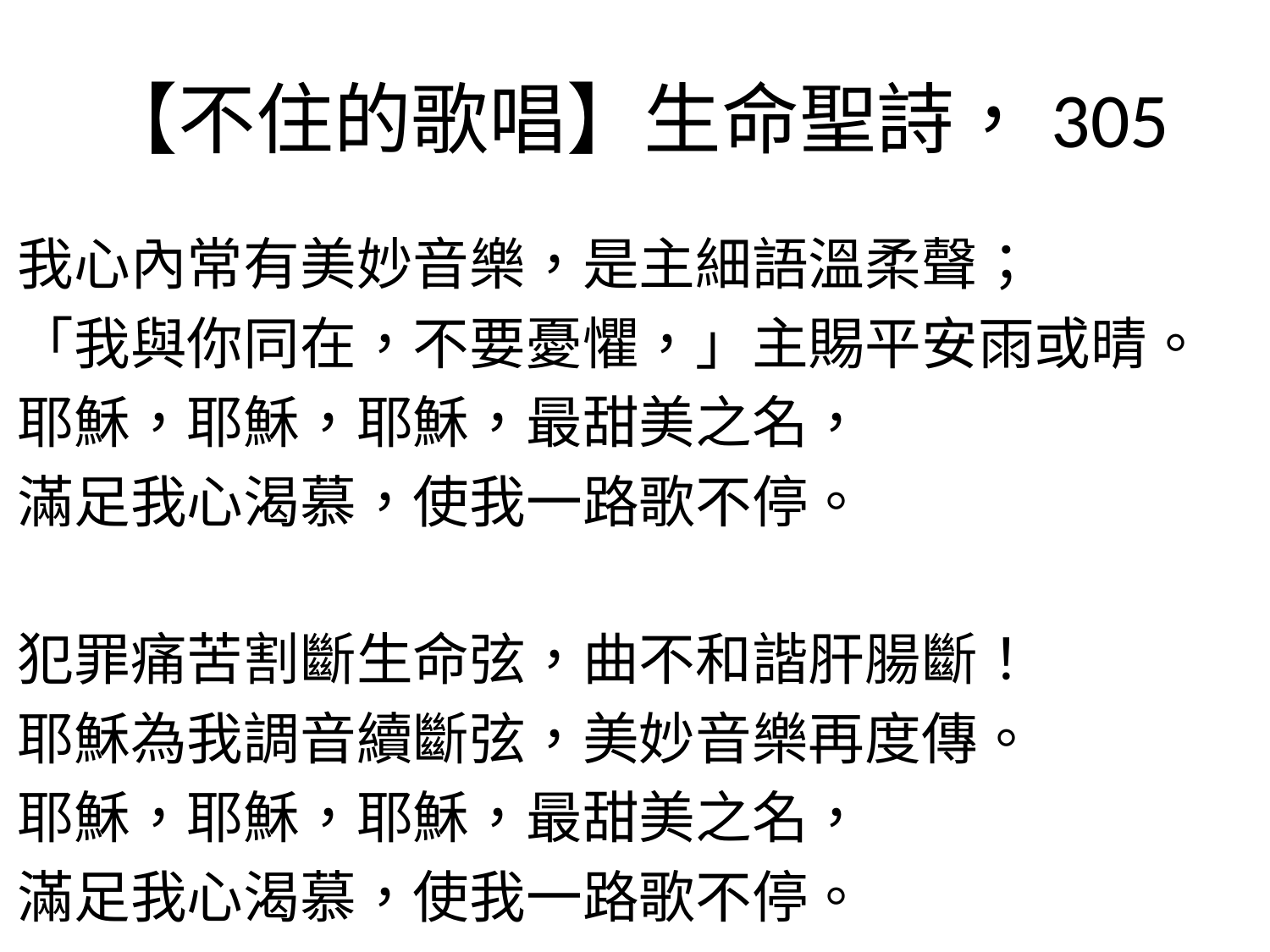

# 【不住的歌唱】生命聖詩，305
我心內常有美妙音樂，是主細語溫柔聲；
「我與你同在，不要憂懼，」主賜平安雨或晴。
耶穌，耶穌，耶穌，最甜美之名，
滿足我心渴慕，使我一路歌不停。

犯罪痛苦割斷生命弦，曲不和諧肝腸斷！
耶穌為我調音續斷弦，美妙音樂再度傳。
耶穌，耶穌，耶穌，最甜美之名，
滿足我心渴慕，使我一路歌不停。